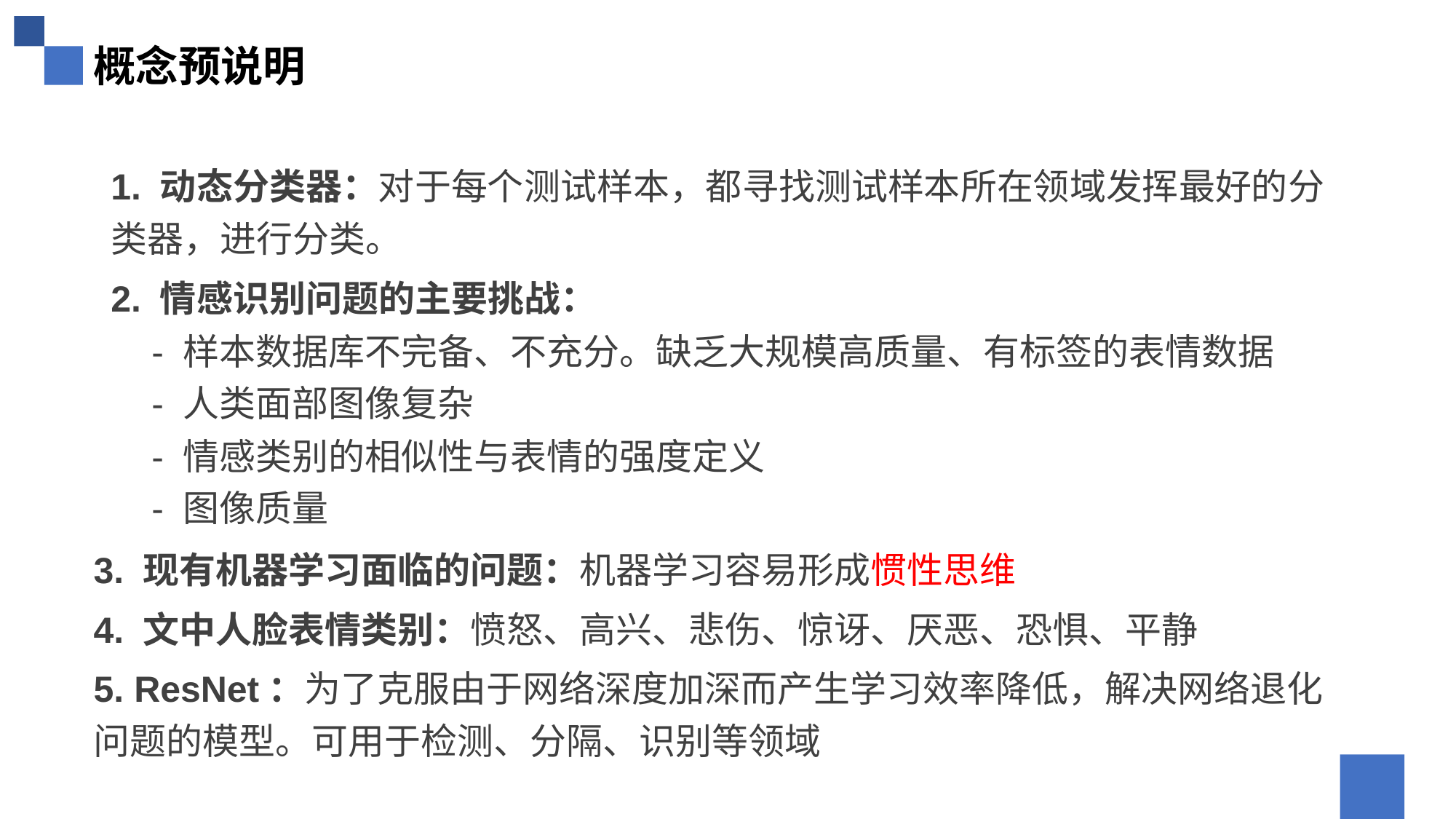

概念预说明
1. 动态分类器：对于每个测试样本，都寻找测试样本所在领域发挥最好的分类器，进行分类。
2. 情感识别问题的主要挑战：
    - 样本数据库不完备、不充分。缺乏大规模高质量、有标签的表情数据
    - 人类面部图像复杂
    - 情感类别的相似性与表情的强度定义
    - 图像质量
3. 现有机器学习面临的问题：机器学习容易形成惯性思维
4. 文中人脸表情类别：愤怒、高兴、悲伤、惊讶、厌恶、恐惧、平静
5. ResNet：为了克服由于网络深度加深而产生学习效率降低，解决网络退化问题的模型。可用于检测、分隔、识别等领域